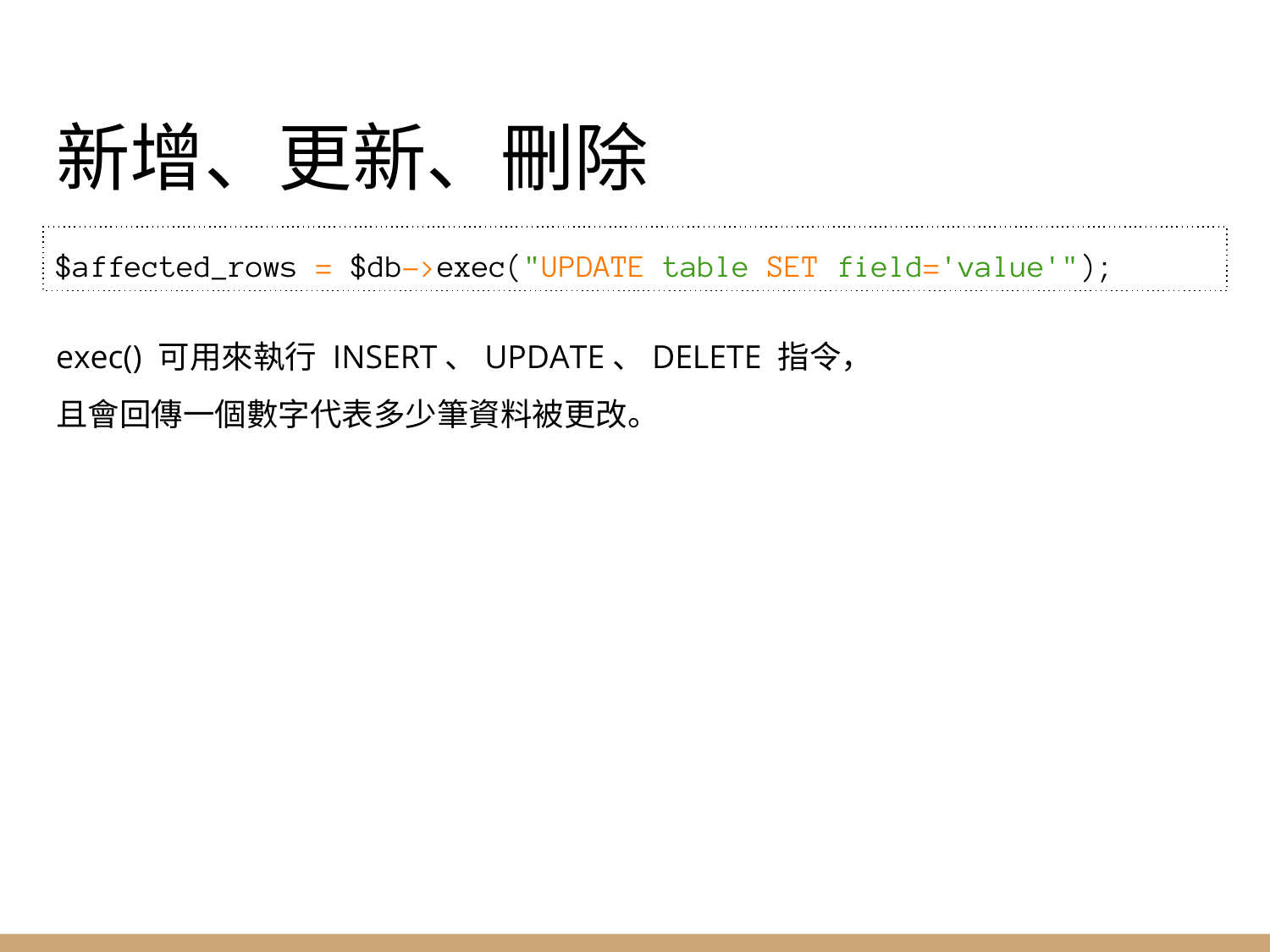

# 新增、更新、刪除
$affected_rows = $db->exec("UPDATE table SET field='value'");
exec() 可用來執行 INSERT、UPDATE、DELETE 指令，
且會回傳一個數字代表多少筆資料被更改。